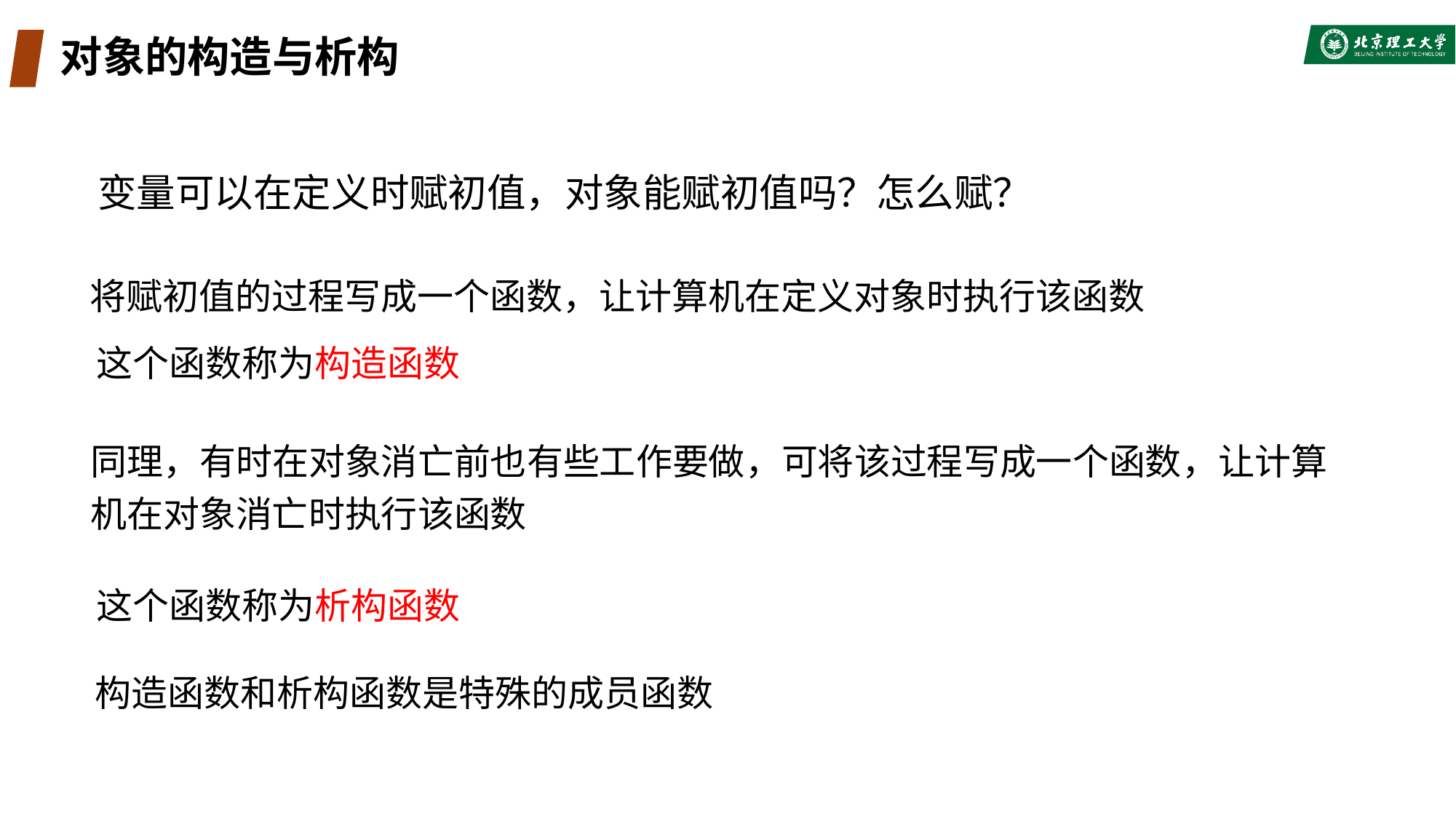

# 对象的构造与析构
变量可以在定义时赋初值，对象能赋初值吗？怎么赋？
将赋初值的过程写成一个函数，让计算机在定义对象时执行该函数
这个函数称为构造函数
同理，有时在对象消亡前也有些工作要做，可将该过程写成一个函数，让计算机在对象消亡时执行该函数
这个函数称为析构函数
构造函数和析构函数是特殊的成员函数